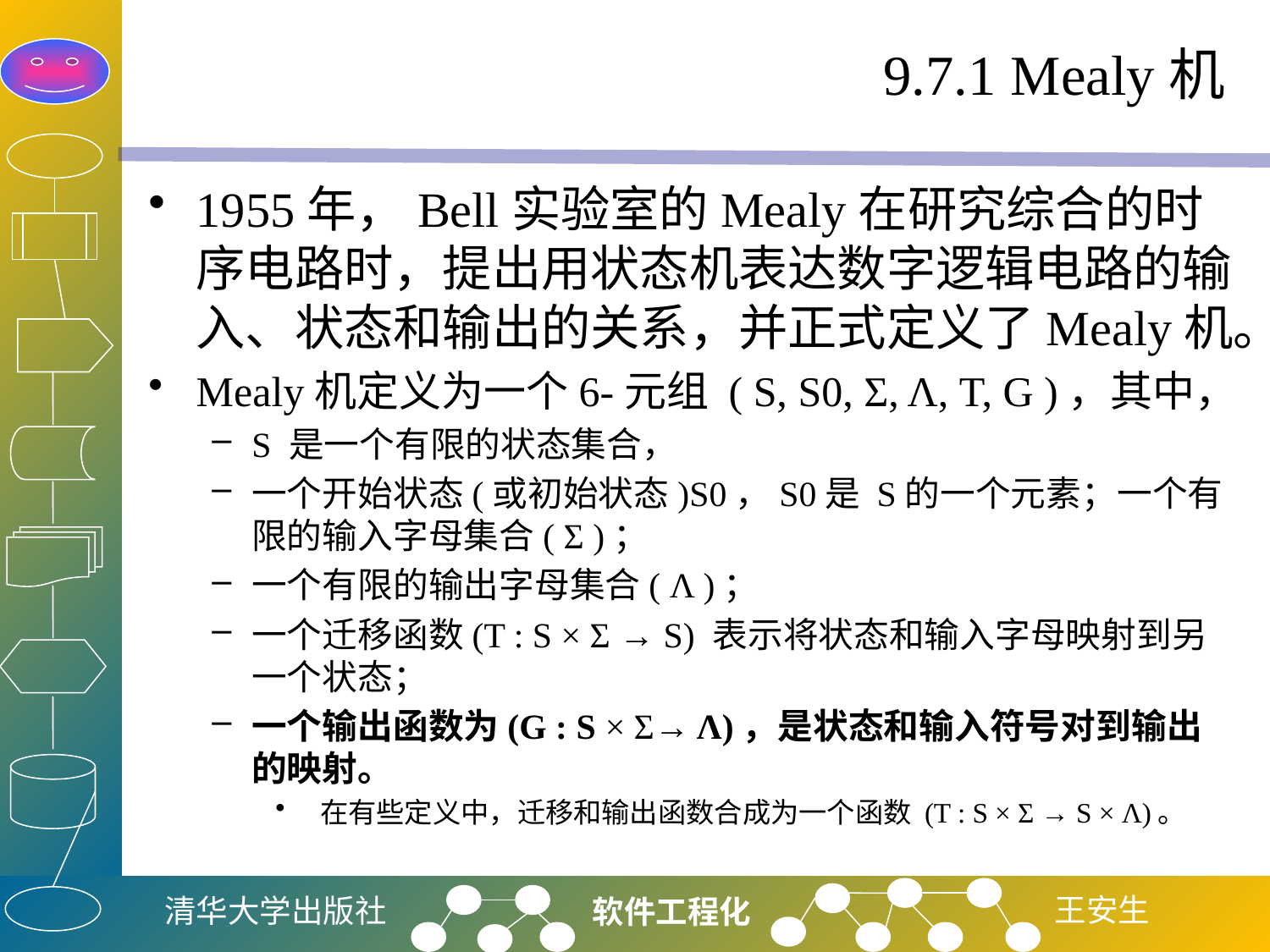

# 9.7.1 Mealy机
1955年，Bell实验室的Mealy在研究综合的时序电路时，提出用状态机表达数字逻辑电路的输入、状态和输出的关系，并正式定义了Mealy机。
Mealy机定义为一个6-元组 ( S, S0, Σ, Λ, T, G )，其中，
S 是一个有限的状态集合，
一个开始状态(或初始状态)S0，S0是 S的一个元素；一个有限的输入字母集合( Σ )；
一个有限的输出字母集合( Λ )；
一个迁移函数(T : S × Σ → S) 表示将状态和输入字母映射到另一个状态；
一个输出函数为(G : S × Σ→ Λ)，是状态和输入符号对到输出的映射。
 在有些定义中，迁移和输出函数合成为一个函数 (T : S × Σ → S × Λ)。